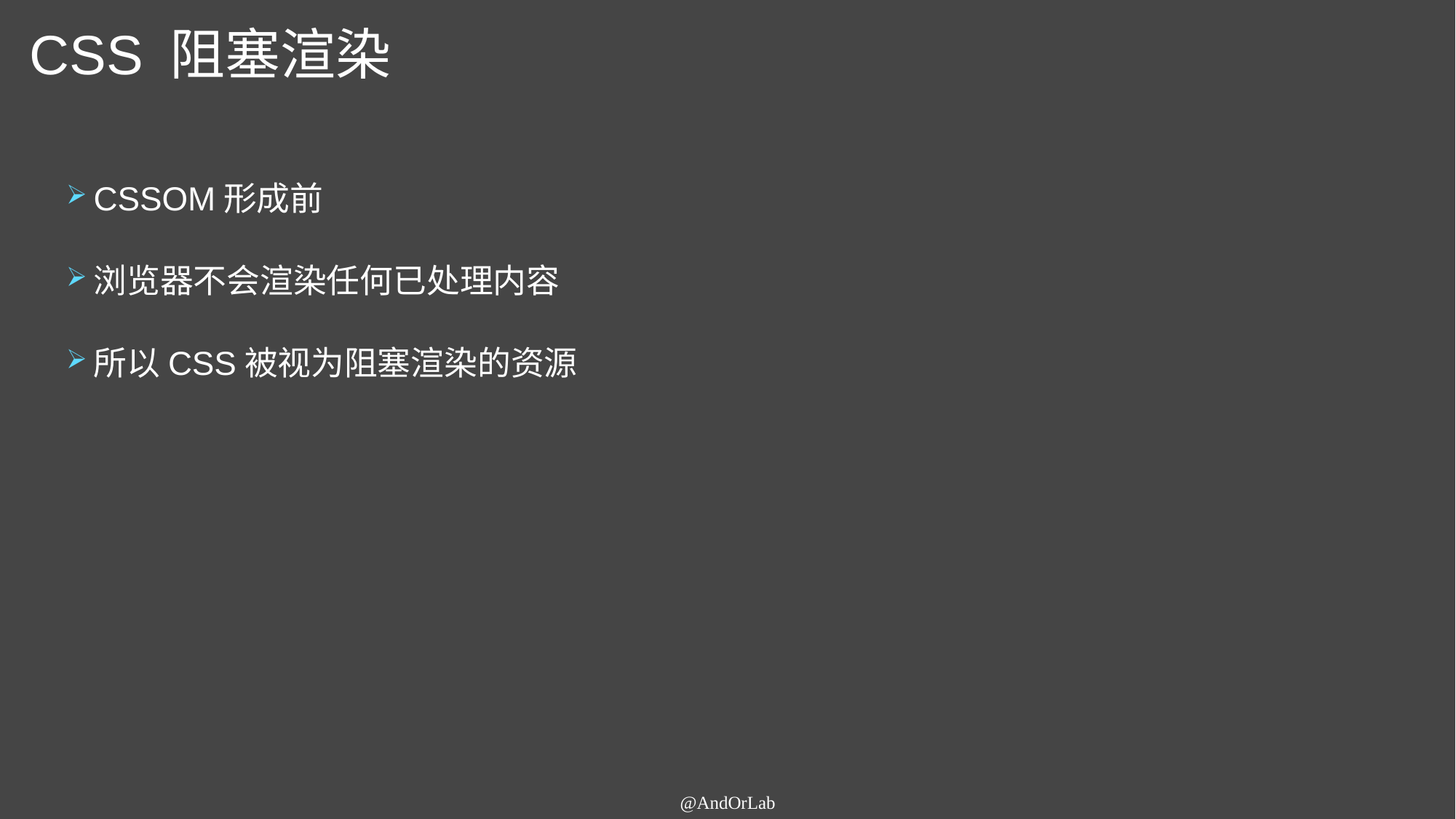

# CSS 阻塞渲染
CSSOM形成前

浏览器不会渲染任何已处理内容

所以CSS被视为阻塞渲染的资源
@AndOrLab